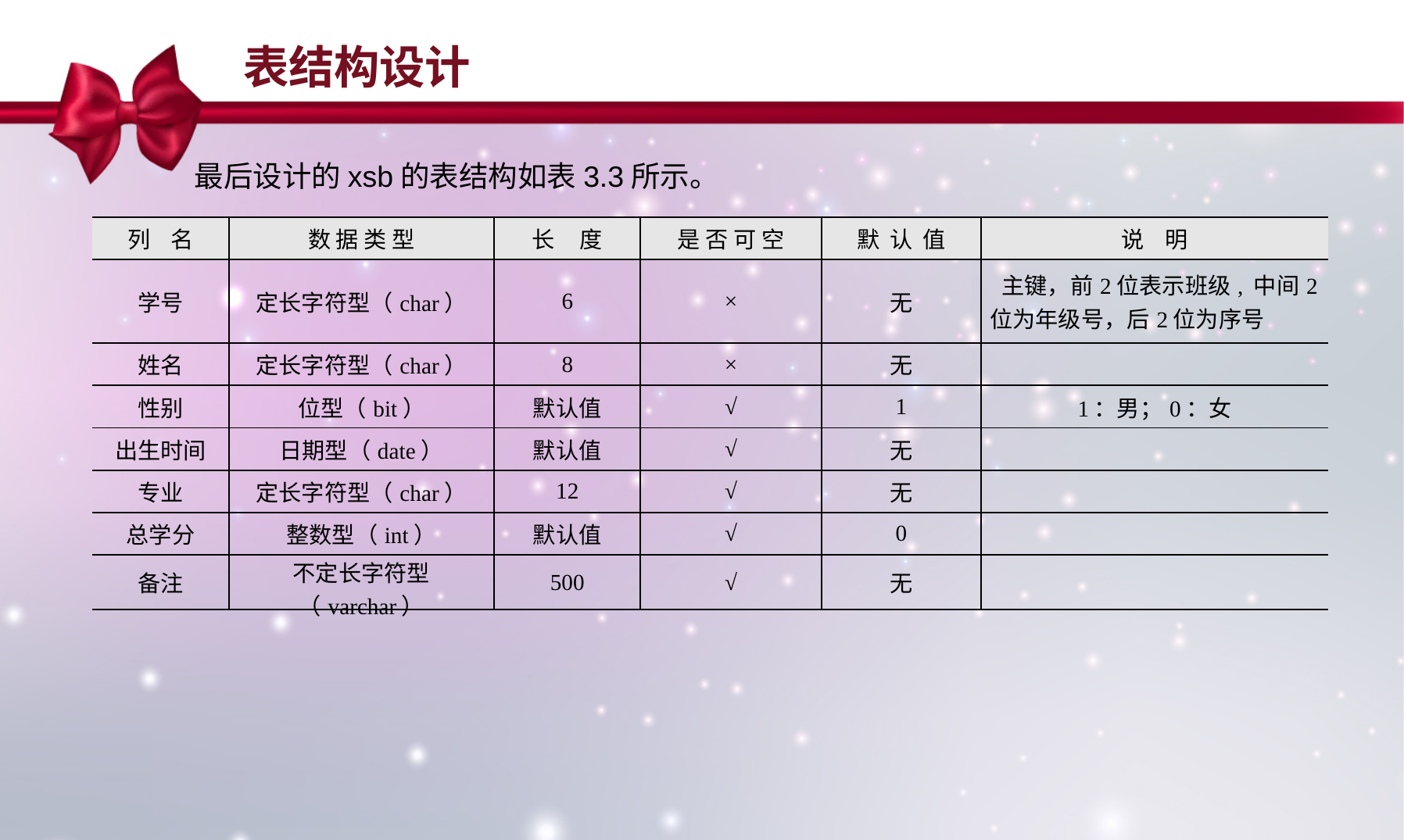

表结构设计
最后设计的xsb的表结构如表3.3所示。
| 列 名 | 数 据 类 型 | 长 度 | 是 否 可 空 | 默 认 值 | 说 明 |
| --- | --- | --- | --- | --- | --- |
| 学号 | 定长字符型（char） | 6 | × | 无 | 主键，前2位表示班级, 中间2位为年级号，后2位为序号 |
| 姓名 | 定长字符型（char） | 8 | × | 无 |  |
| 性别 | 位型（bit） | 默认值 | √ | 1 | 1：男；0：女 |
| 出生时间 | 日期型（date） | 默认值 | √ | 无 |  |
| 专业 | 定长字符型（char） | 12 | √ | 无 |  |
| 总学分 | 整数型（int） | 默认值 | √ | 0 |  |
| 备注 | 不定长字符型（varchar） | 500 | √ | 无 |  |